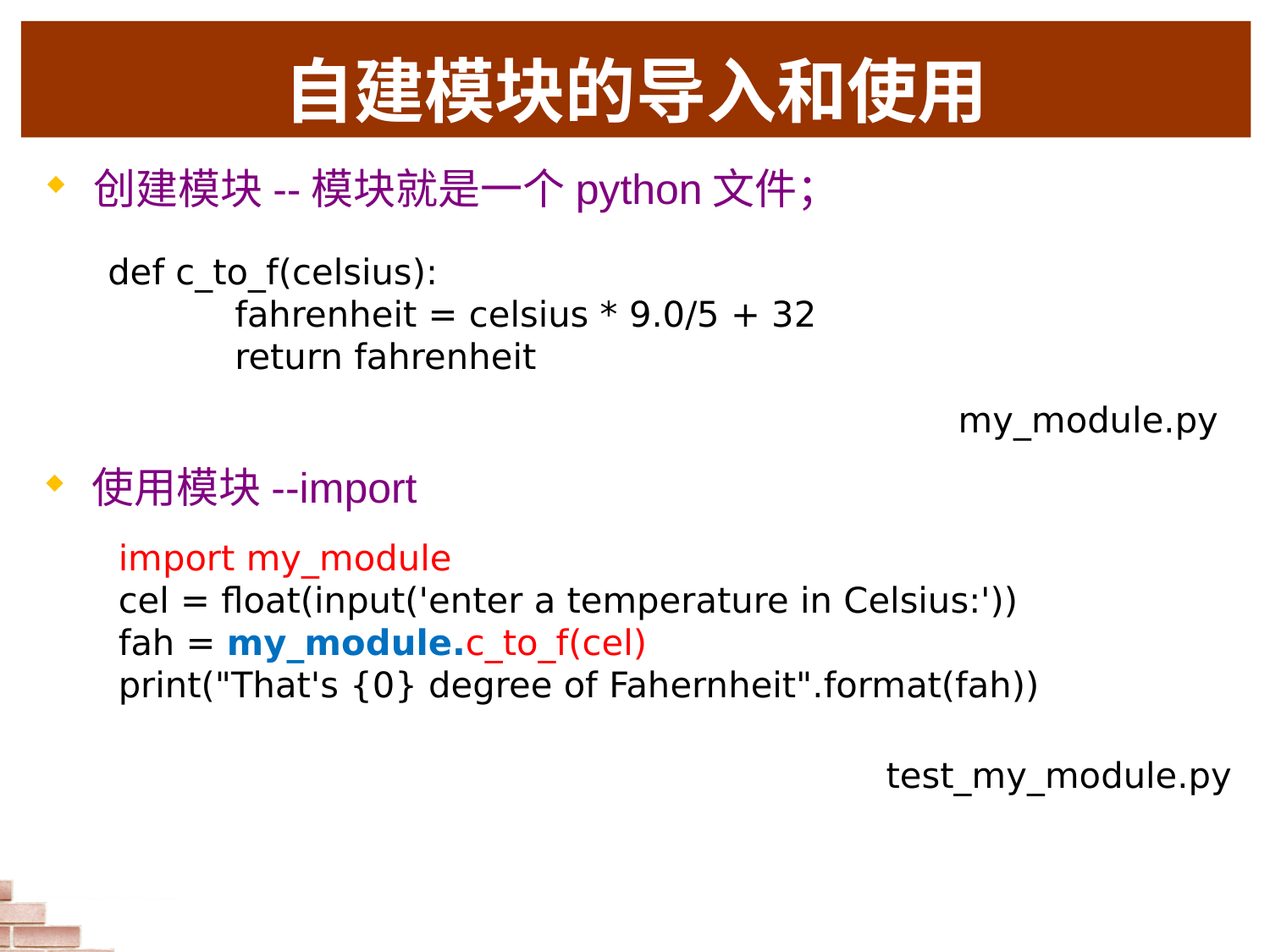

# 自建模块的导入和使用
创建模块--模块就是一个python文件；
def c_to_f(celsius):
	fahrenheit = celsius * 9.0/5 + 32
	return fahrenheit
my_module.py
使用模块--import
import my_module
cel = float(input('enter a temperature in Celsius:'))
fah = my_module.c_to_f(cel)
print("That's {0} degree of Fahernheit".format(fah))
test_my_module.py